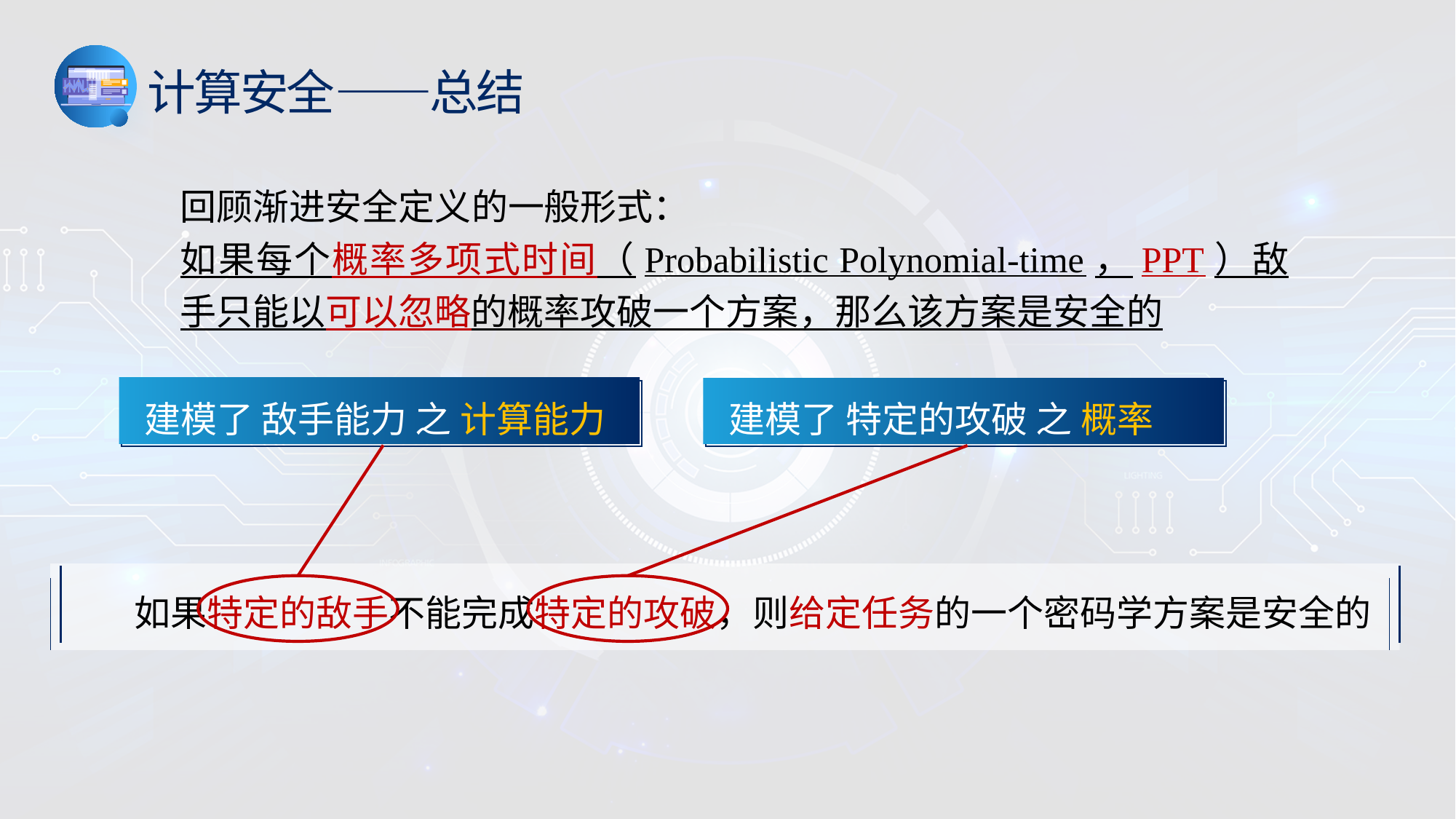

计算安全——总结

回顾渐进安全定义的一般形式：
如果每个概率多项式时间（Probabilistic Polynomial-time，PPT）敌手只能以可以忽略的概率攻破一个方案，那么该方案是安全的

建模了 敌手能力 之 计算能力

建模了 特定的攻破 之 概率

如果特定的敌手不能完成特定的攻破，则给定任务的一个密码学方案是安全的